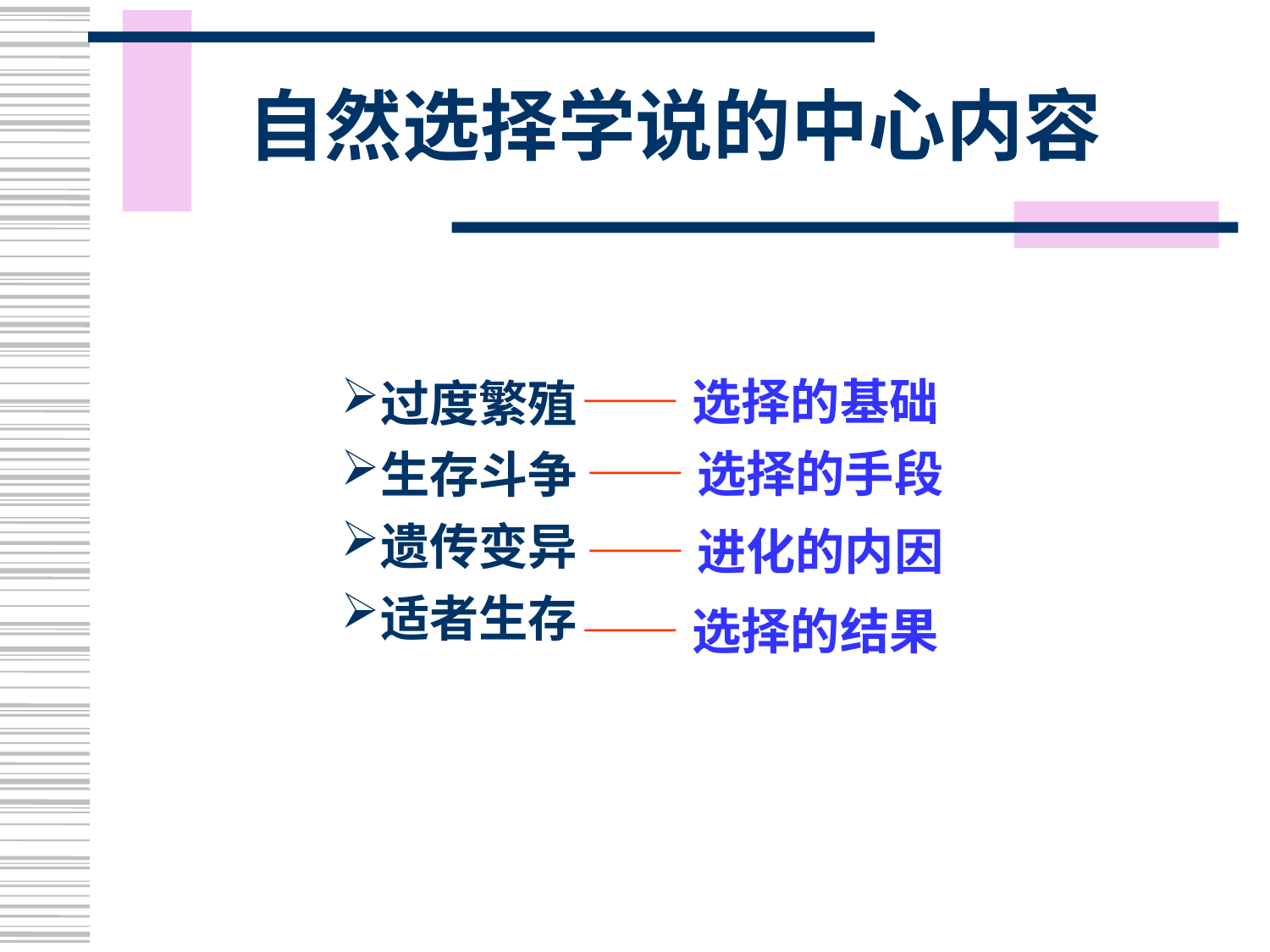

自然选择学说的中心内容
——选择的基础
过度繁殖
生存斗争
遗传变异
适者生存
——选择的手段
——进化的内因
——选择的结果

进化的内因   选择的手段   选择的基础   选择的结果